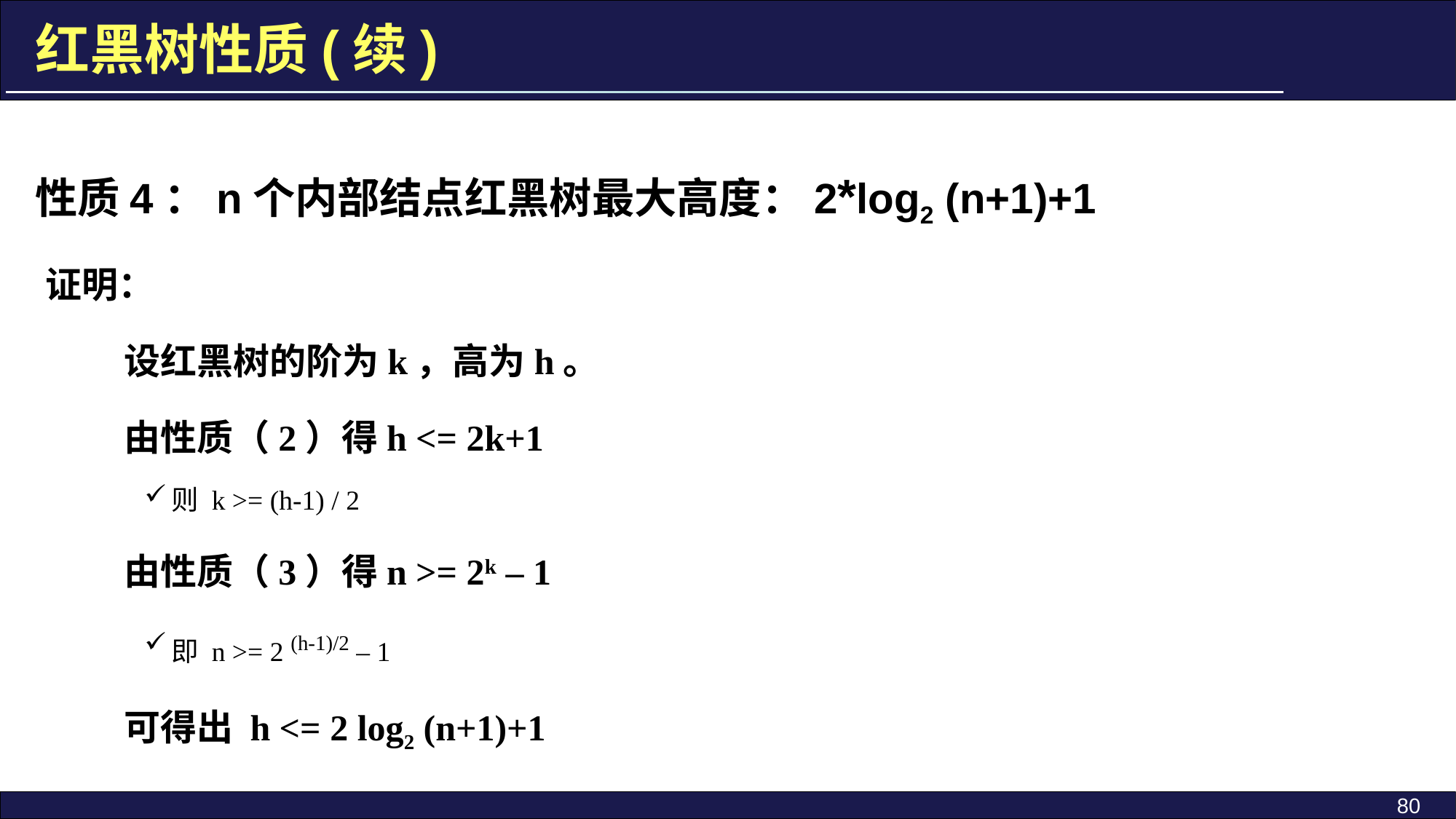

红黑树性质(续)
性质4：n个内部结点红黑树最大高度：2*log2 (n+1)+1
证明：
	设红黑树的阶为k，高为h。
	由性质（2）得h <= 2k+1
则 k >= (h-1) / 2
	由性质（3）得n >= 2k – 1
即 n >= 2 (h-1)/2 – 1
	可得出 h <= 2 log2 (n+1)+1
80